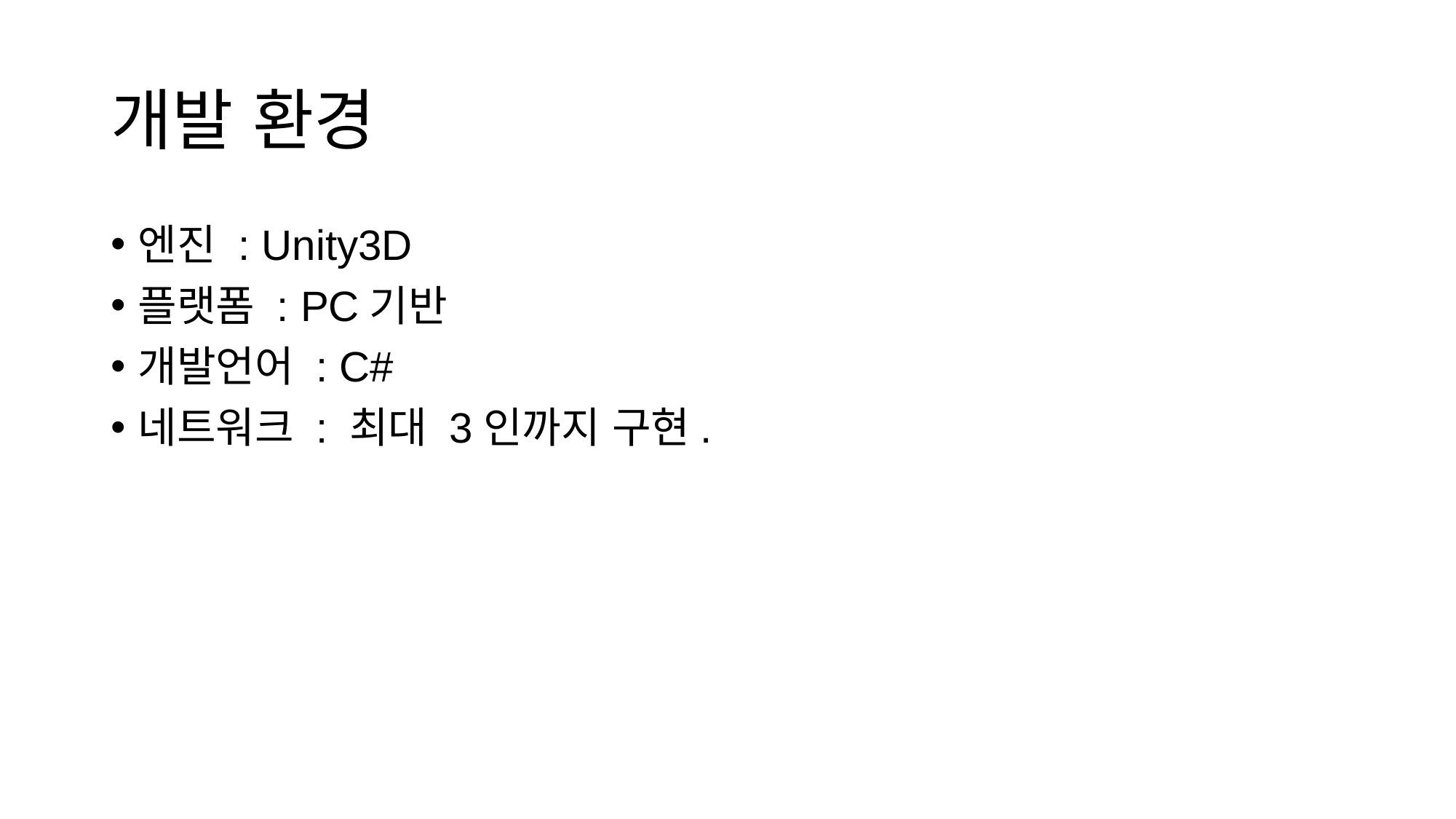

# 개발 환경
엔진 : Unity3D
플랫폼 : PC기반
개발언어 : C#
네트워크 : 최대 3인까지 구현.